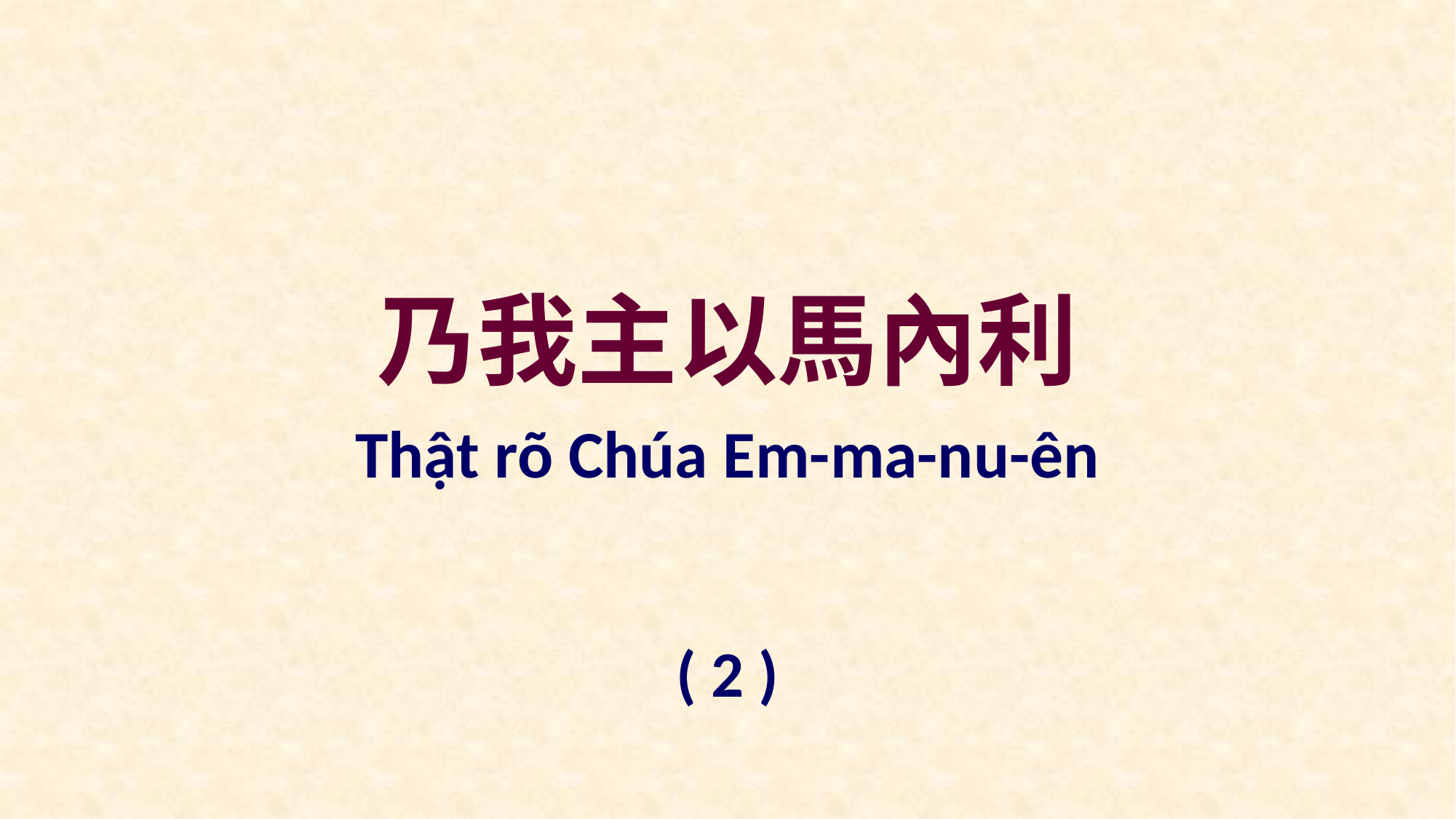

乃我主以馬內利
Thật rõ Chúa Em-ma-nu-ên
( 2 )